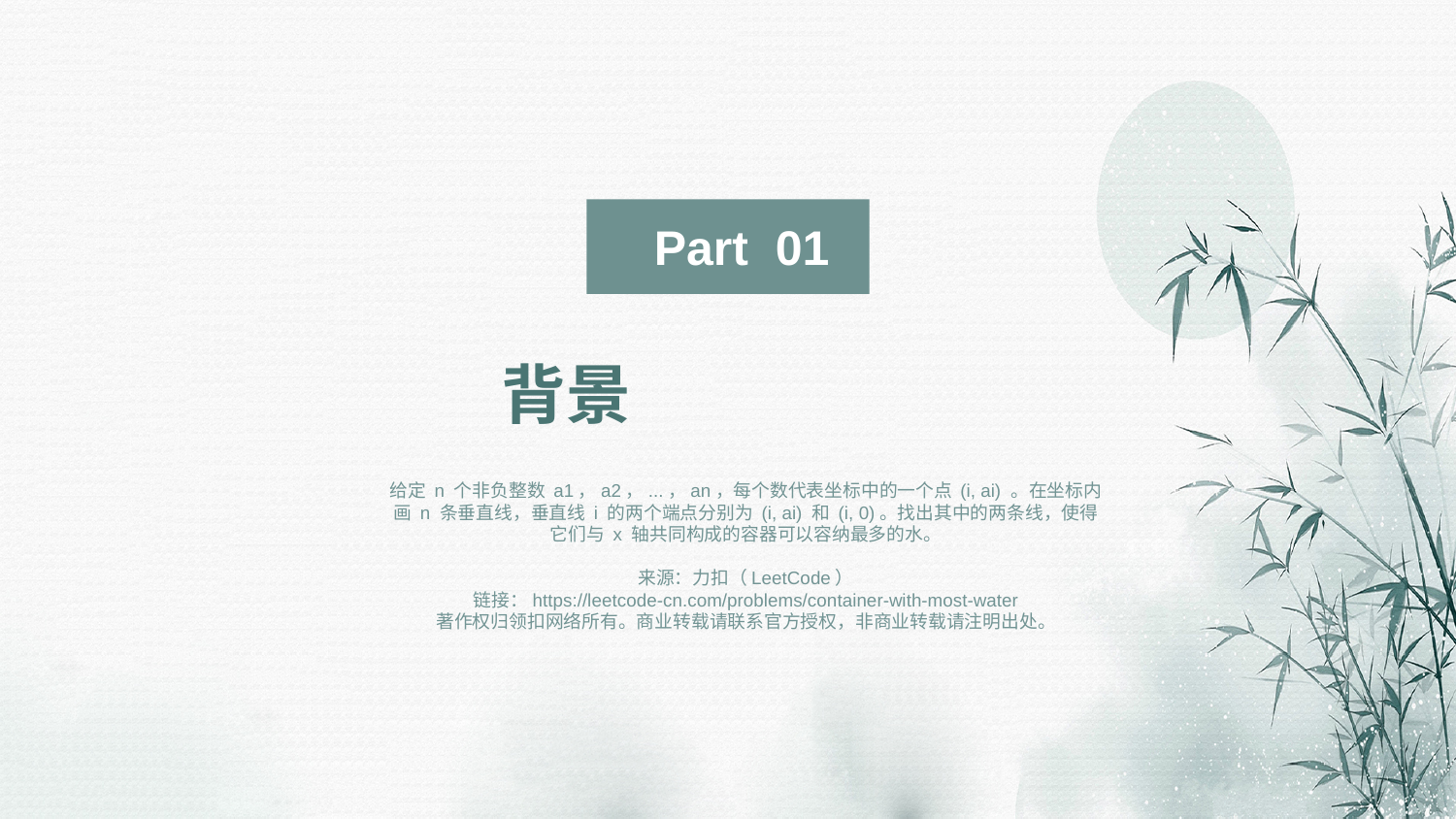

Part  01
背景
给定 n 个非负整数 a1，a2，...，an，每个数代表坐标中的一个点 (i, ai) 。在坐标内画 n 条垂直线，垂直线 i 的两个端点分别为 (i, ai) 和 (i, 0)。找出其中的两条线，使得它们与 x 轴共同构成的容器可以容纳最多的水。

来源：力扣（LeetCode）
链接：https://leetcode-cn.com/problems/container-with-most-water
著作权归领扣网络所有。商业转载请联系官方授权，非商业转载请注明出处。